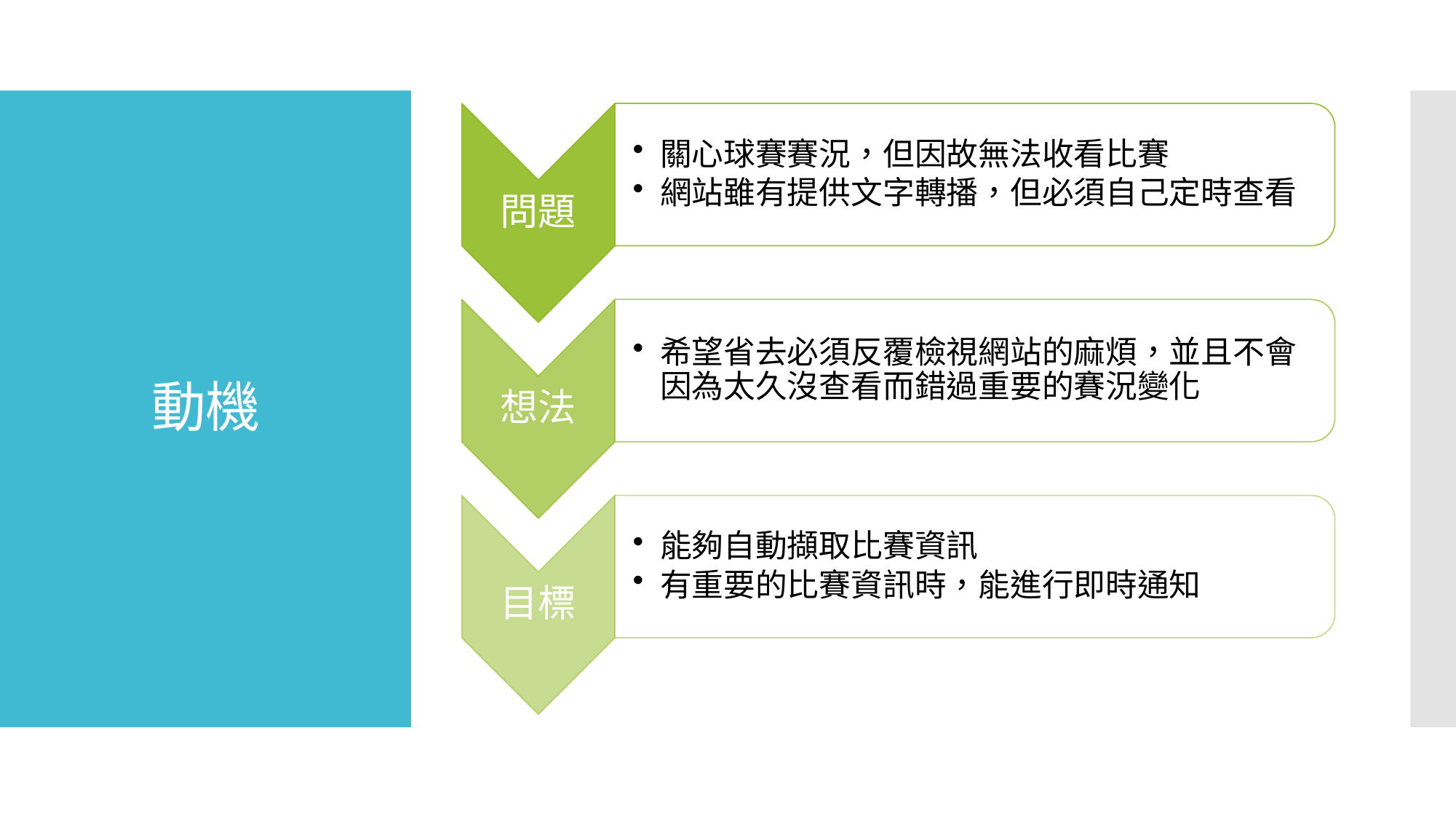

問題
關心球賽賽況，但因故無法收看比賽
網站雖有提供文字轉播，但必須自己定時查看
想法
希望省去必須反覆檢視網站的麻煩，並且不會因為太久沒查看而錯過重要的賽況變化
目標
能夠自動擷取比賽資訊
有重要的比賽資訊時，能進行即時通知
# 動機